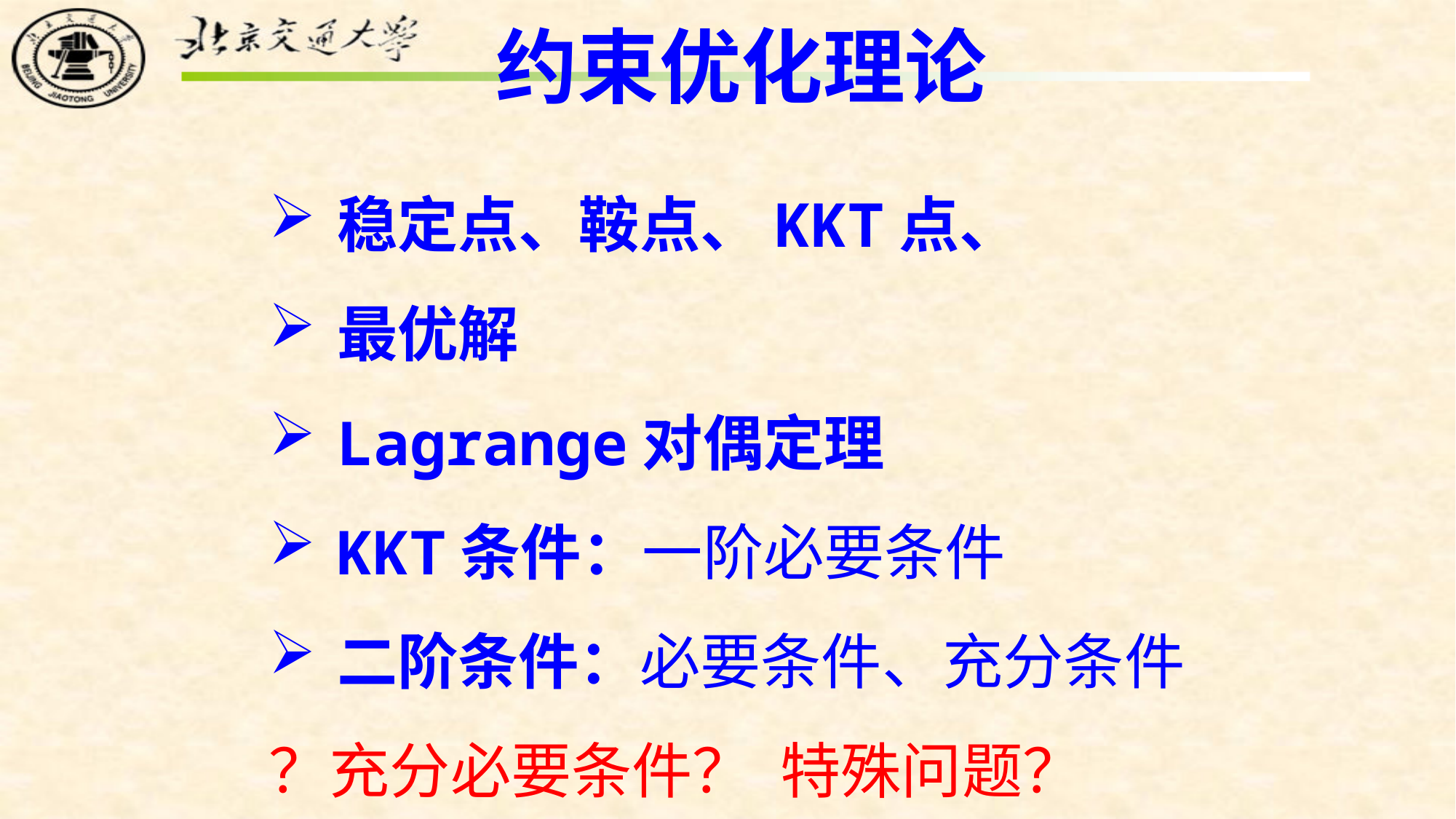

约束优化理论
稳定点、鞍点、KKT点、
最优解
Lagrange对偶定理
KKT条件：一阶必要条件
二阶条件：必要条件、充分条件
？充分必要条件？  特殊问题？